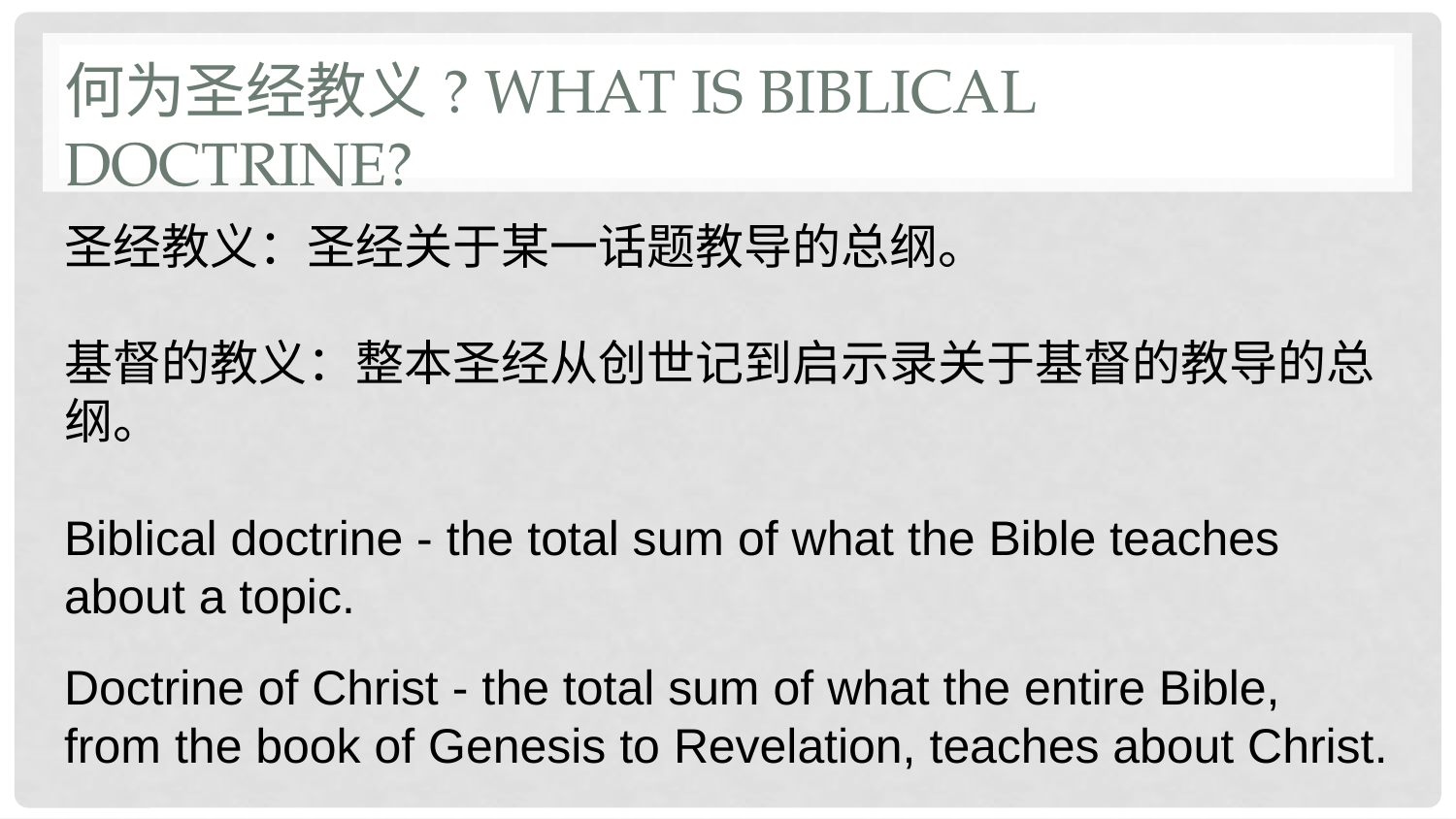

# 何为圣经教义? What is Biblical doctrine?
圣经教义：圣经关于某一话题教导的总纲。

基督的教义：整本圣经从创世记到启示录关于基督的教导的总纲。

Biblical doctrine - the total sum of what the Bible teaches about a topic.
Doctrine of Christ - the total sum of what the entire Bible, from the book of Genesis to Revelation, teaches about Christ.